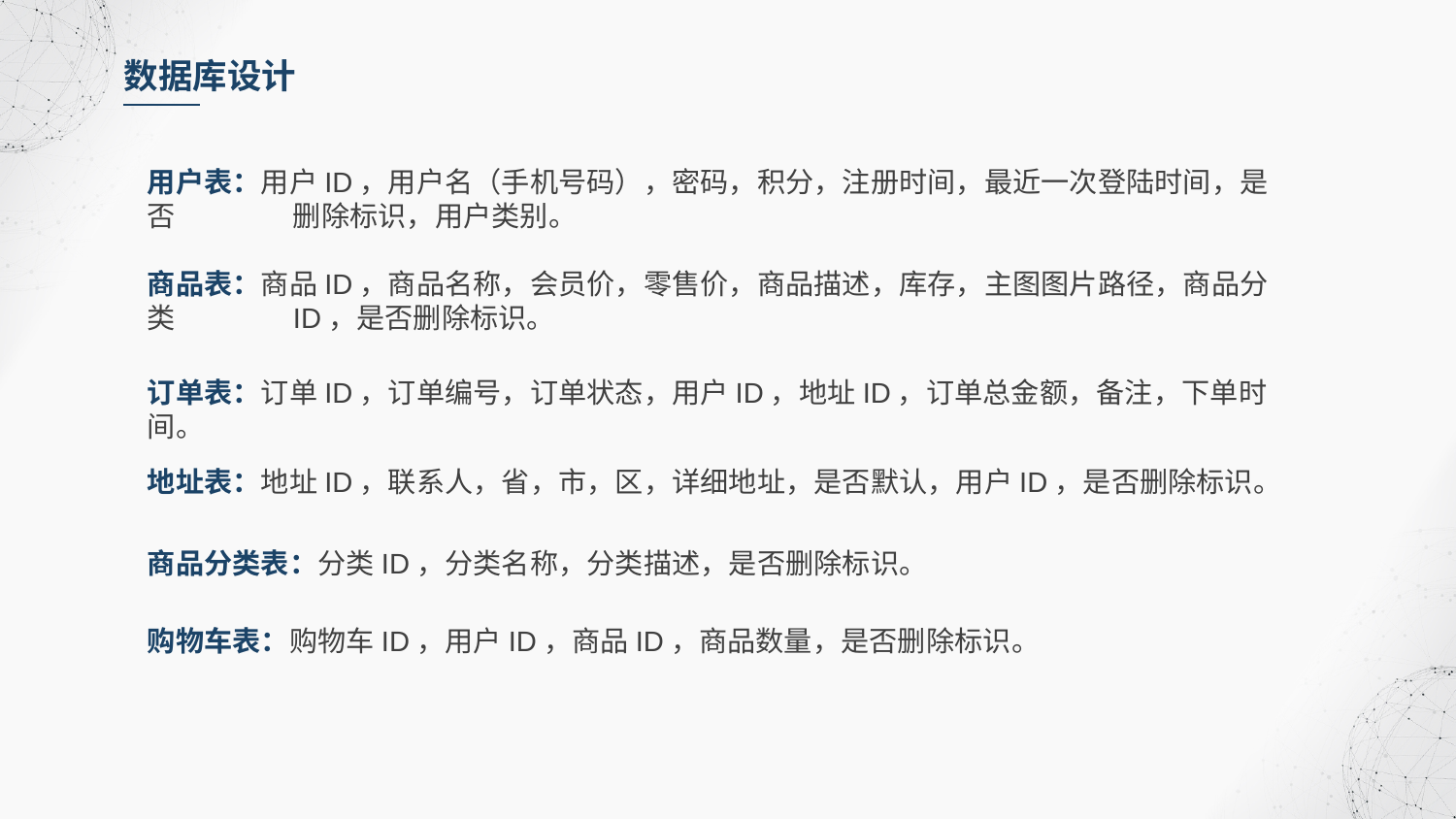

数据库设计
用户表：用户ID，用户名（手机号码），密码，积分，注册时间，最近一次登陆时间，是否    	删除标识，用户类别。
商品表：商品ID，商品名称，会员价，零售价，商品描述，库存，主图图片路径，商品分类	ID，是否删除标识。
订单表：订单ID，订单编号，订单状态，用户ID，地址ID，订单总金额，备注，下单时间。
地址表：地址ID，联系人，省，市，区，详细地址，是否默认，用户ID，是否删除标识。
商品分类表：分类ID，分类名称，分类描述，是否删除标识。
购物车表：购物车ID，用户ID，商品ID，商品数量，是否删除标识。